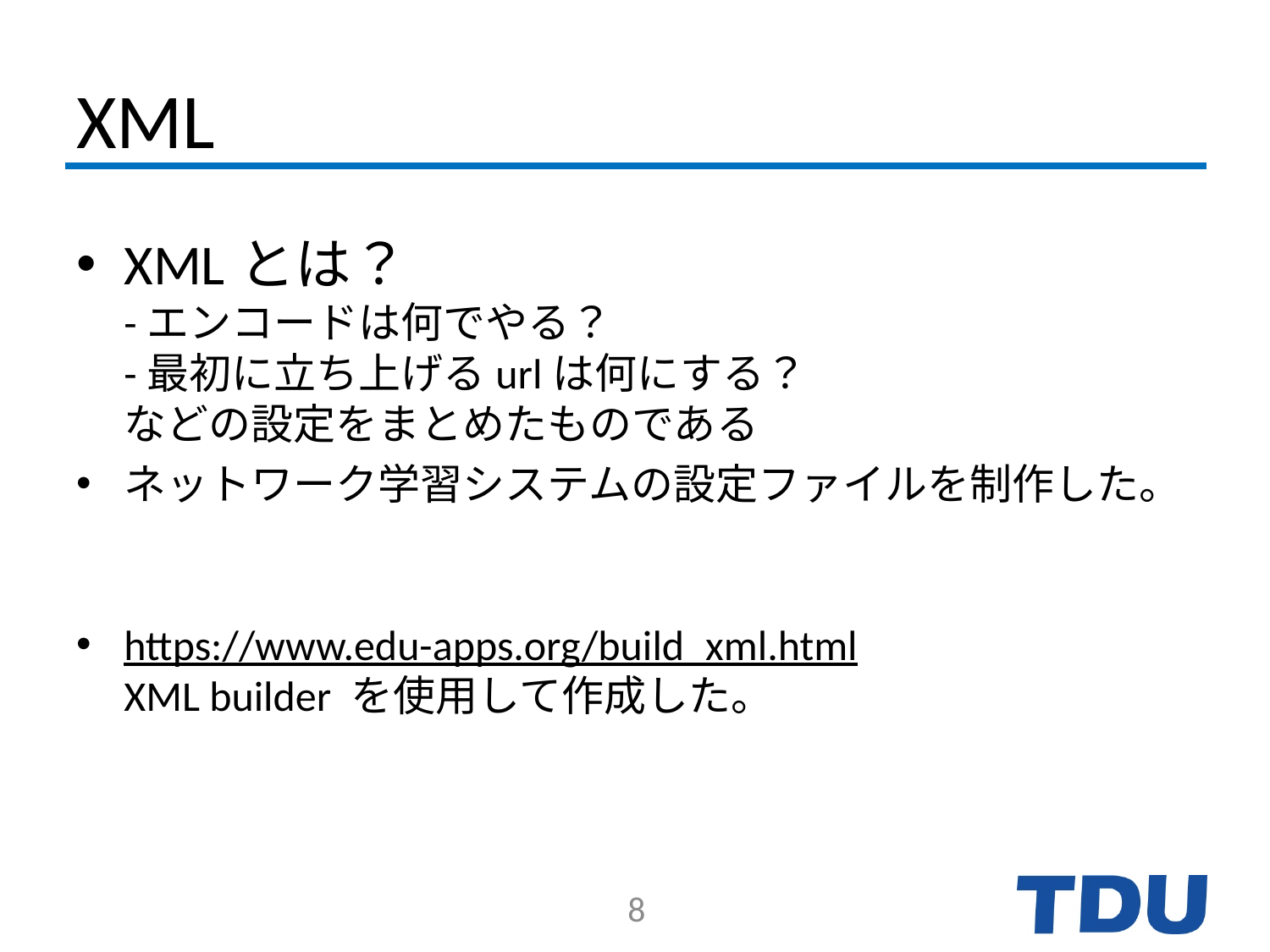

# XML
XMLとは？
-エンコードは何でやる？
-最初に立ち上げるurlは何にする？
などの設定をまとめたものである
ネットワーク学習システムの設定ファイルを制作した。
https://www.edu-apps.org/build_xml.html
XML builder を使用して作成した。
8